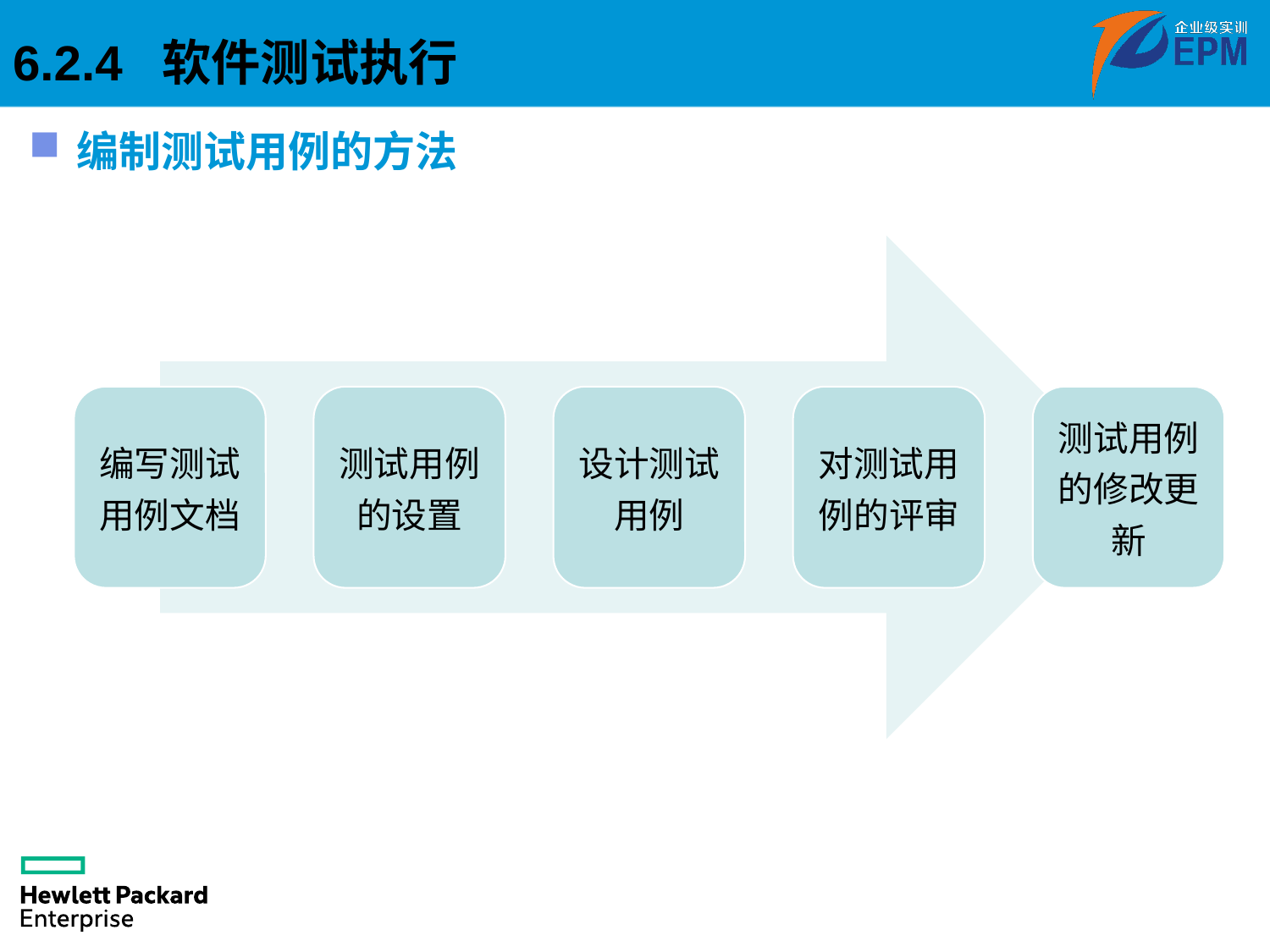

6.2.4  软件测试执行
编制测试用例的方法

编写测试用例文档
测试用例的设置
设计测试用例
对测试用例的评审
测试用例的修改更新